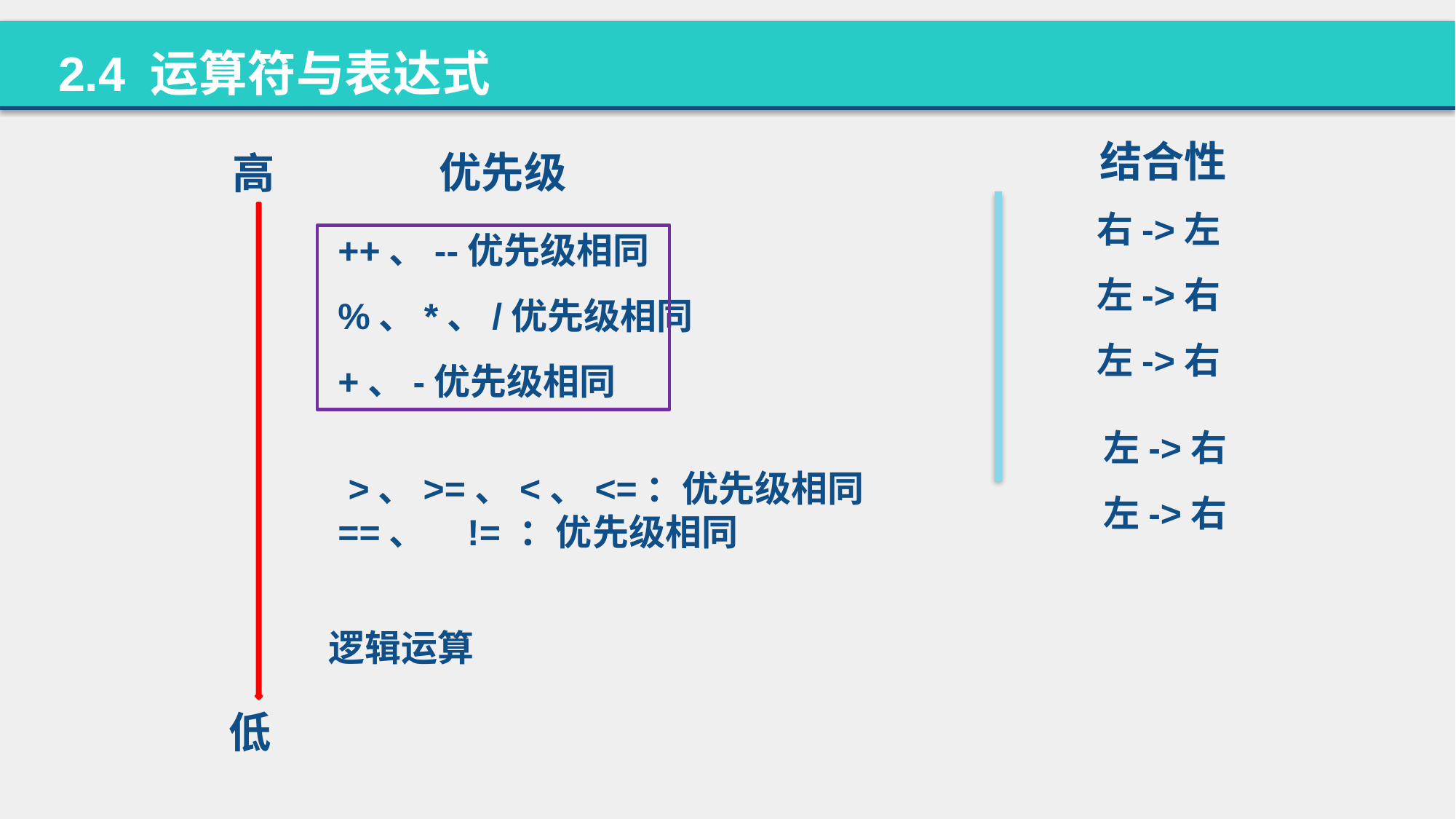

2.4 运算符与表达式
结合性
优先级
高
右->左
左->右
左->右
++、--优先级相同
%、*、/优先级相同
+、-优先级相同

左->右
左->右
 >、>=、<、<=：优先级相同
==、    != ：优先级相同
逻辑运算
低